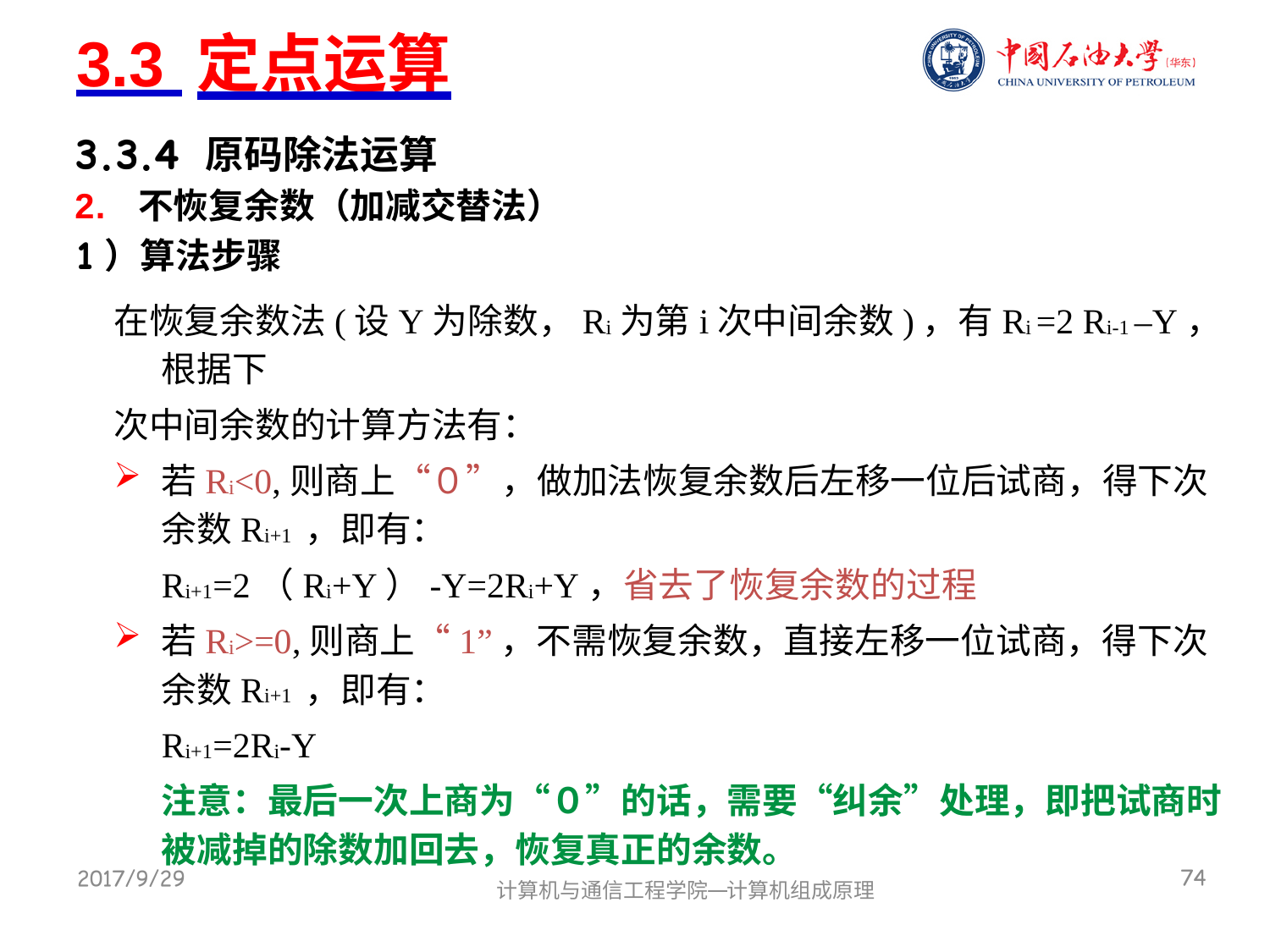

# 3.3 定点运算
3.3.4 原码除法运算
不恢复余数（加减交替法）
1）算法步骤
在恢复余数法(设Y为除数，Ri为第i次中间余数)，有Ri =2 Ri-1 –Y，根据下
次中间余数的计算方法有：
若Ri<0,则商上“０”，做加法恢复余数后左移一位后试商，得下次余数Ri+1 ，即有：
Ri+1=2（Ri+Y）-Y=2Ri+Y，省去了恢复余数的过程
若Ri>=0,则商上“1”，不需恢复余数，直接左移一位试商，得下次余数Ri+1 ，即有：
Ri+1=2Ri-Y
注意：最后一次上商为“０”的话，需要“纠余”处理，即把试商时被减掉的除数加回去，恢复真正的余数。
2017/9/29
74
计算机与通信工程学院—计算机组成原理